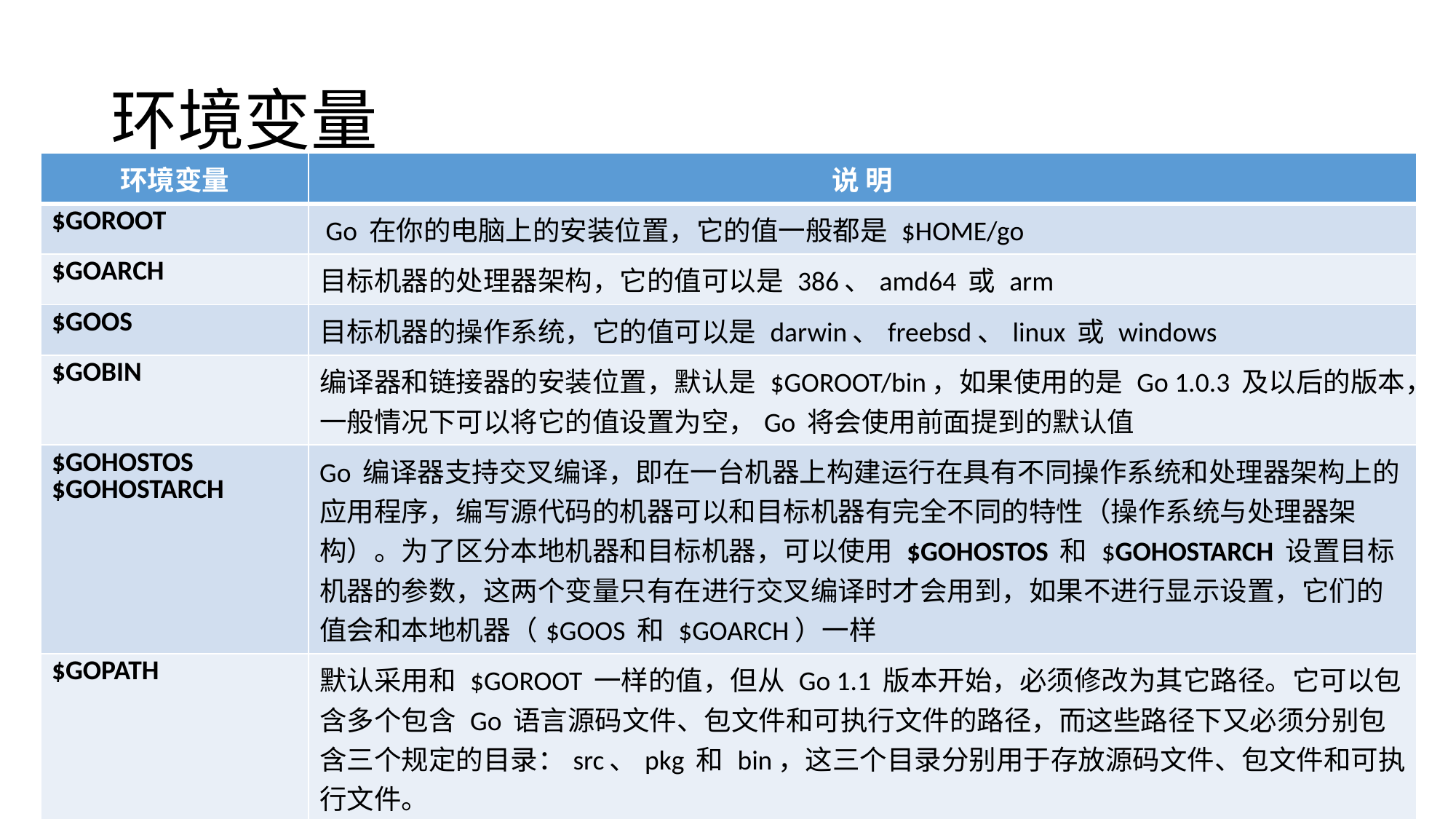

# 环境变量
| 环境变量 | 说 明 |
| --- | --- |
| $GOROOT | Go 在你的电脑上的安装位置，它的值一般都是 $HOME/go |
| $GOARCH | 目标机器的处理器架构，它的值可以是 386、amd64 或 arm |
| $GOOS | 目标机器的操作系统，它的值可以是 darwin、freebsd、linux 或 windows |
| $GOBIN | 编译器和链接器的安装位置，默认是 $GOROOT/bin，如果使用的是 Go 1.0.3 及以后的版本，一般情况下可以将它的值设置为空，Go 将会使用前面提到的默认值 |
| $GOHOSTOS $GOHOSTARCH | Go 编译器支持交叉编译，即在一台机器上构建运行在具有不同操作系统和处理器架构上的应用程序，编写源代码的机器可以和目标机器有完全不同的特性（操作系统与处理器架构）。为了区分本地机器和目标机器，可以使用 $GOHOSTOS 和 $GOHOSTARCH 设置目标机器的参数，这两个变量只有在进行交叉编译时才会用到，如果不进行显示设置，它们的值会和本地机器（$GOOS 和 $GOARCH）一样 |
| $GOPATH | 默认采用和 $GOROOT 一样的值，但从 Go 1.1 版本开始，必须修改为其它路径。它可以包含多个包含 Go 语言源码文件、包文件和可执行文件的路径，而这些路径下又必须分别包含三个规定的目录：src、pkg 和 bin，这三个目录分别用于存放源码文件、包文件和可执行文件。 |
| $GOMAXPROCS | 专门针对基于 arm 架构的处理器，取值可以是 5 或 6，默认为 6。 |
| $GOARM | 用于设置应用程序可使用的处理器个数与核数 |
| $DISABLE\_NET\_TESTS | 1, 告诉构建工具忽略 net/http 包的相关测试 |